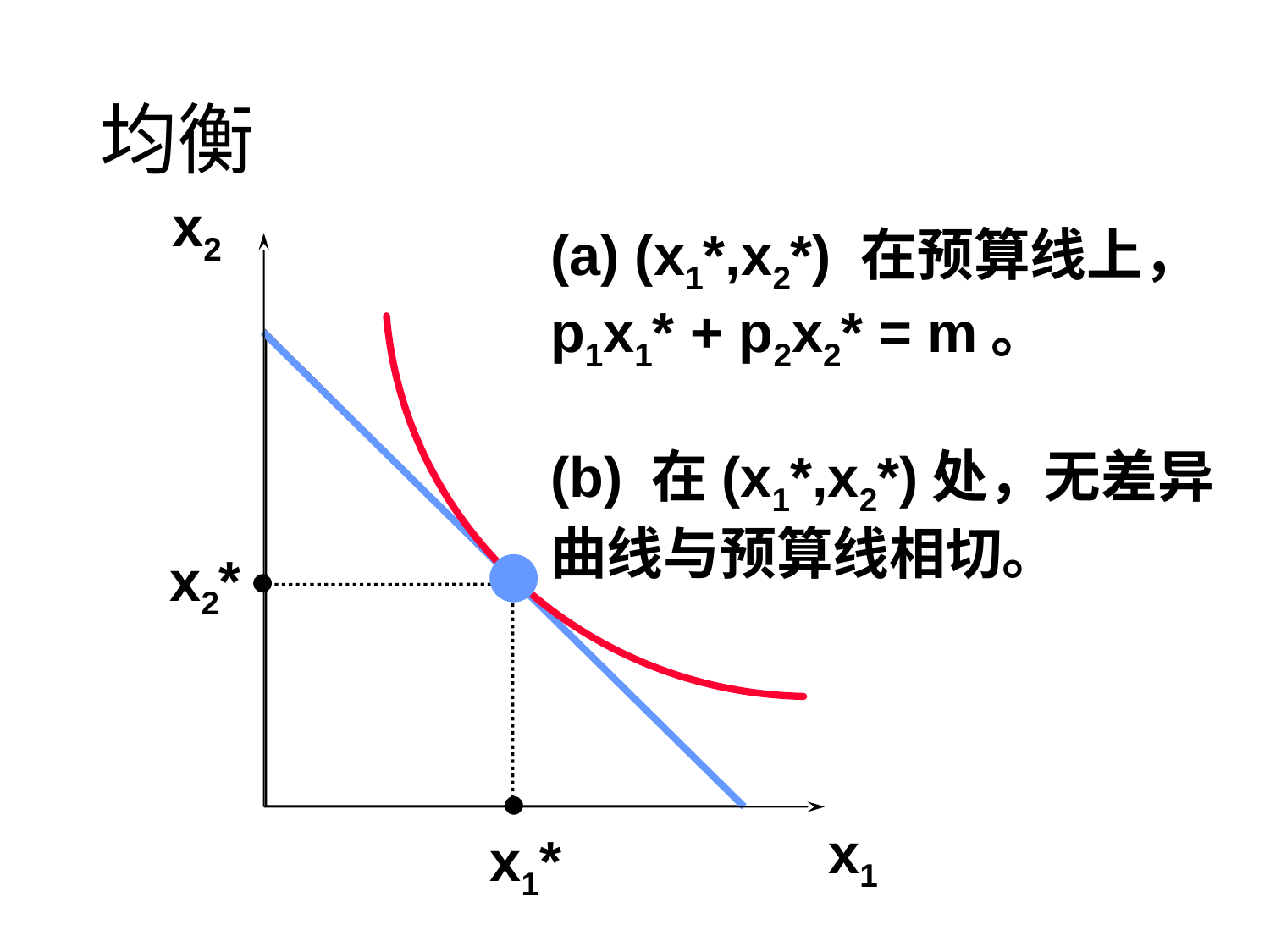

# 均衡
x2
(a) (x1*,x2*) 在预算线上，
p1x1* + p2x2* = m。
(b) 在(x1*,x2*)处，无差异曲线与预算线相切。

x2*

x1
x1*